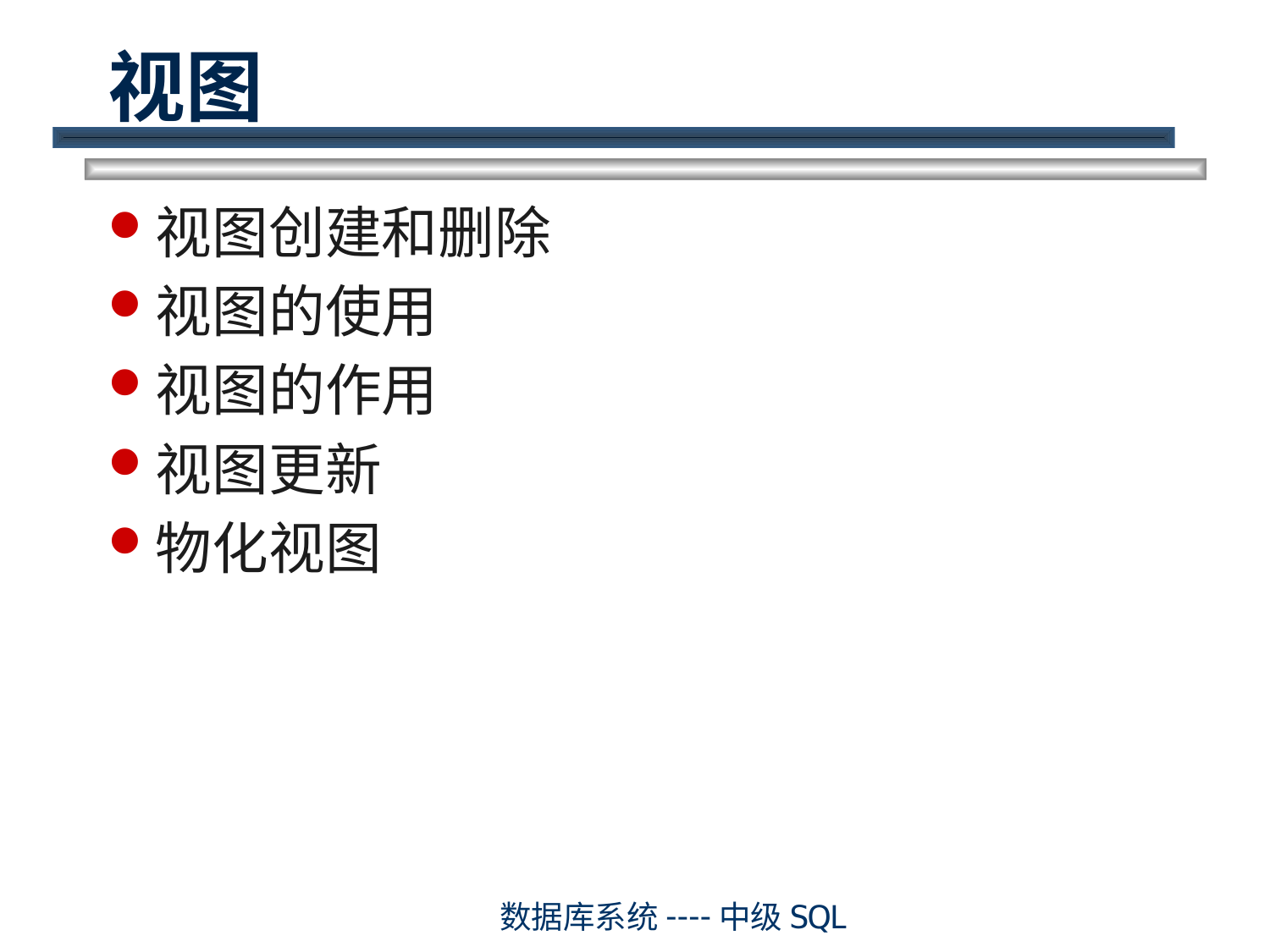

# 视图
视图创建和删除
视图的使用
视图的作用
视图更新
物化视图
数据库系统----中级SQL